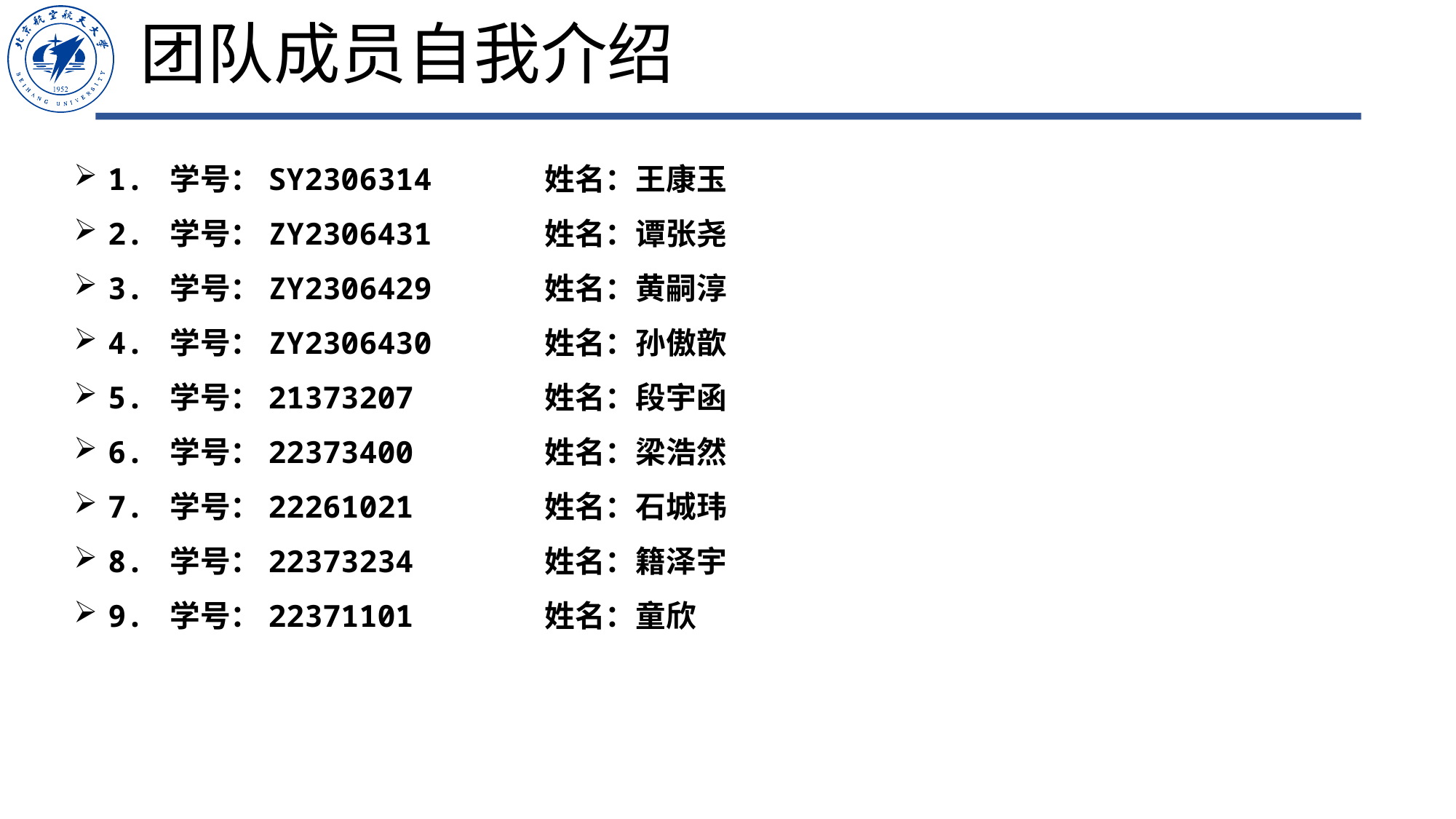

# 团队成员自我介绍
1. 学号：SY2306314		姓名：王康玉
2. 学号：ZY2306431		姓名：谭张尧
3. 学号：ZY2306429		姓名：黄嗣淳
4. 学号：ZY2306430		姓名：孙傲歆
5. 学号：21373207		姓名：段宇函
6. 学号：22373400		姓名：梁浩然
7. 学号：22261021		姓名：石城玮
8. 学号：22373234		姓名：籍泽宇
9. 学号：22371101		姓名：童欣